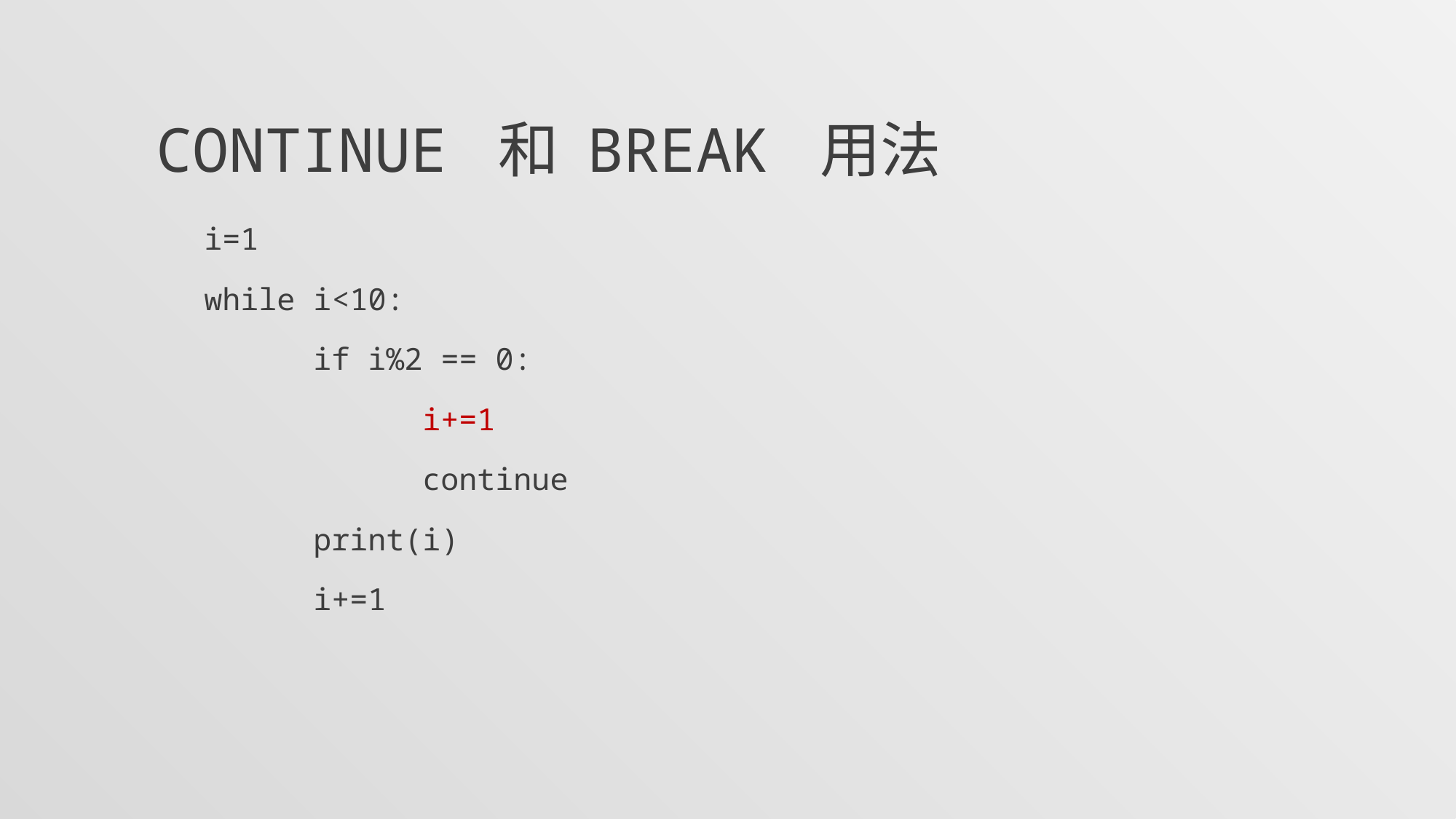

# continue 和 break 用法
i=1
while i<10:
	if i%2 == 0:
		i+=1
		continue
	print(i)
	i+=1